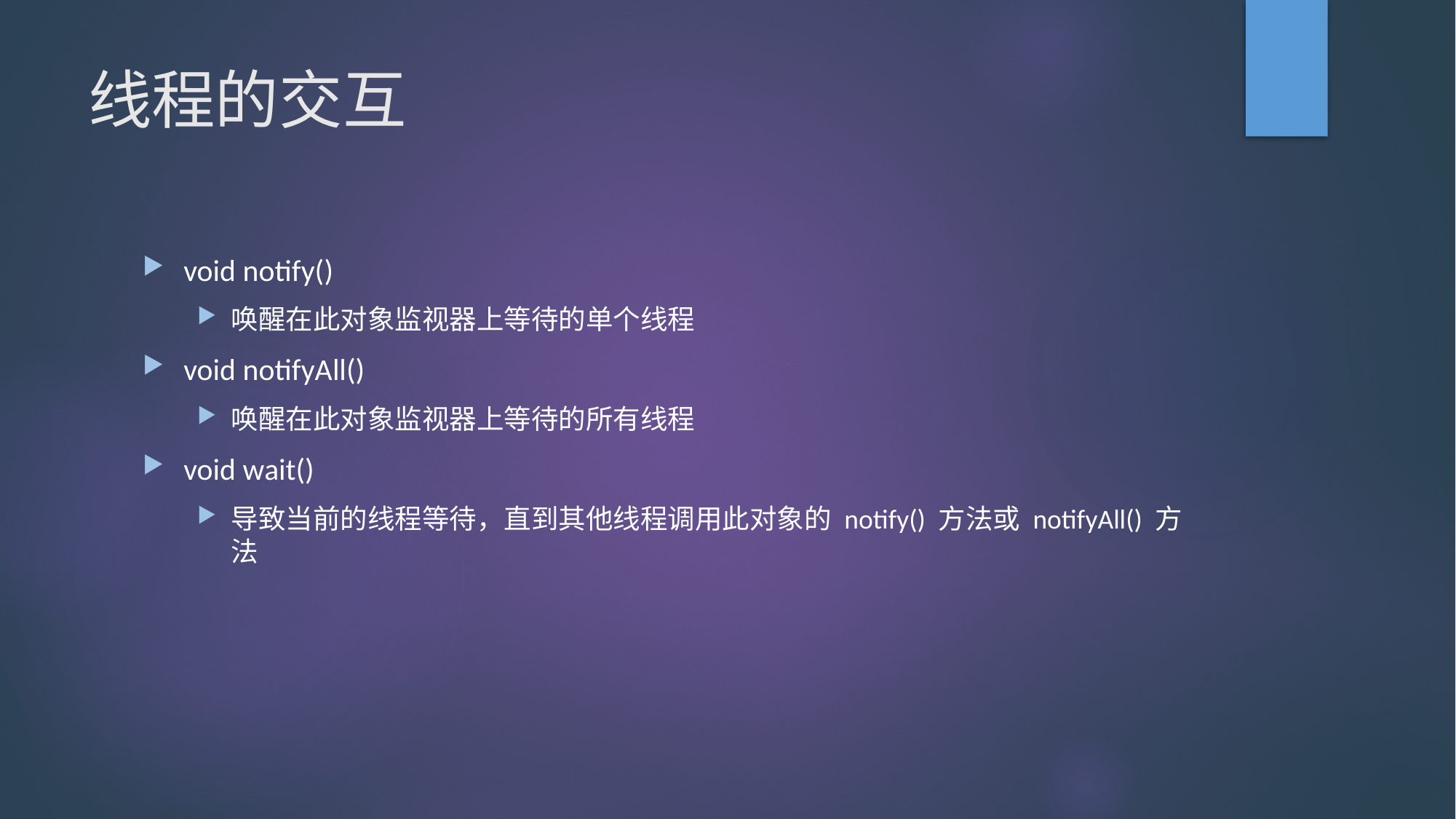

# 线程的交互
void notify()
唤醒在此对象监视器上等待的单个线程
void notifyAll()
唤醒在此对象监视器上等待的所有线程
void wait()
导致当前的线程等待，直到其他线程调用此对象的 notify() 方法或 notifyAll() 方法